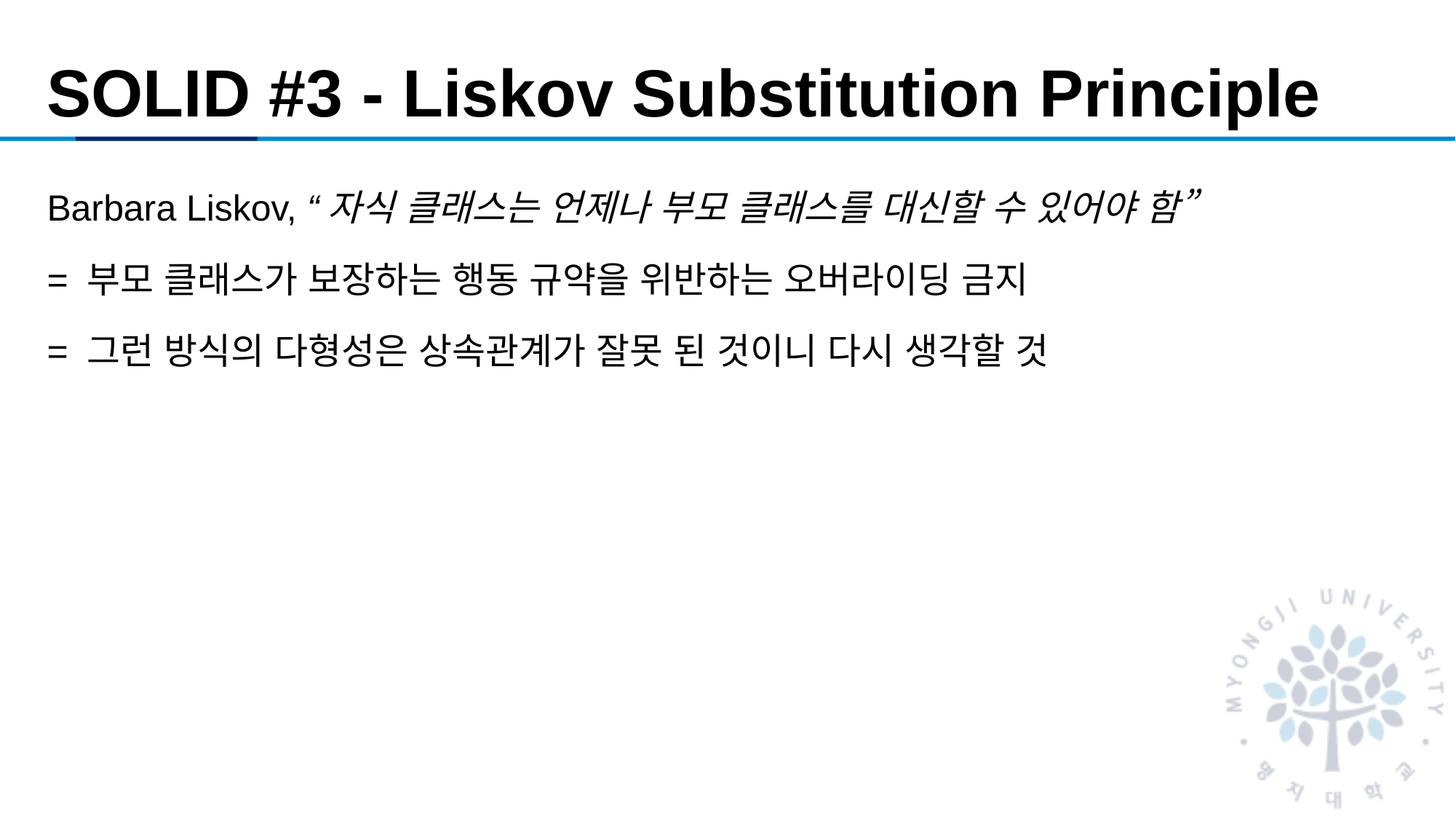

# SOLID #3 - Liskov Substitution Principle
Barbara Liskov, “자식 클래스는 언제나 부모 클래스를 대신할 수 있어야 함”
= 부모 클래스가 보장하는 행동 규약을 위반하는 오버라이딩 금지
= 그런 방식의 다형성은 상속관계가 잘못 된 것이니 다시 생각할 것